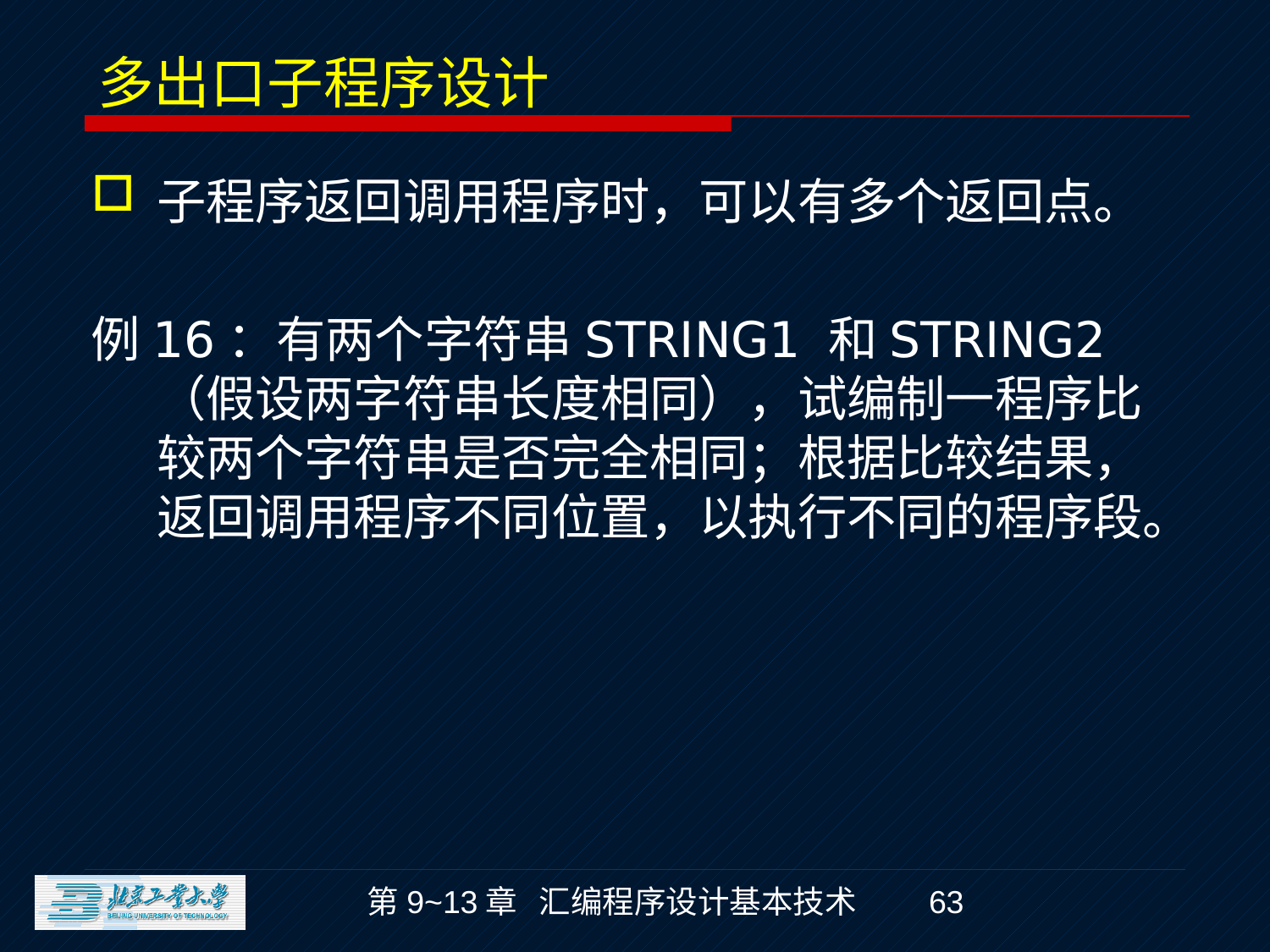

# 多出口子程序设计
子程序返回调用程序时，可以有多个返回点。

例16：有两个字符串STRING1 和STRING2（假设两字符串长度相同），试编制一程序比较两个字符串是否完全相同；根据比较结果，返回调用程序不同位置，以执行不同的程序段。